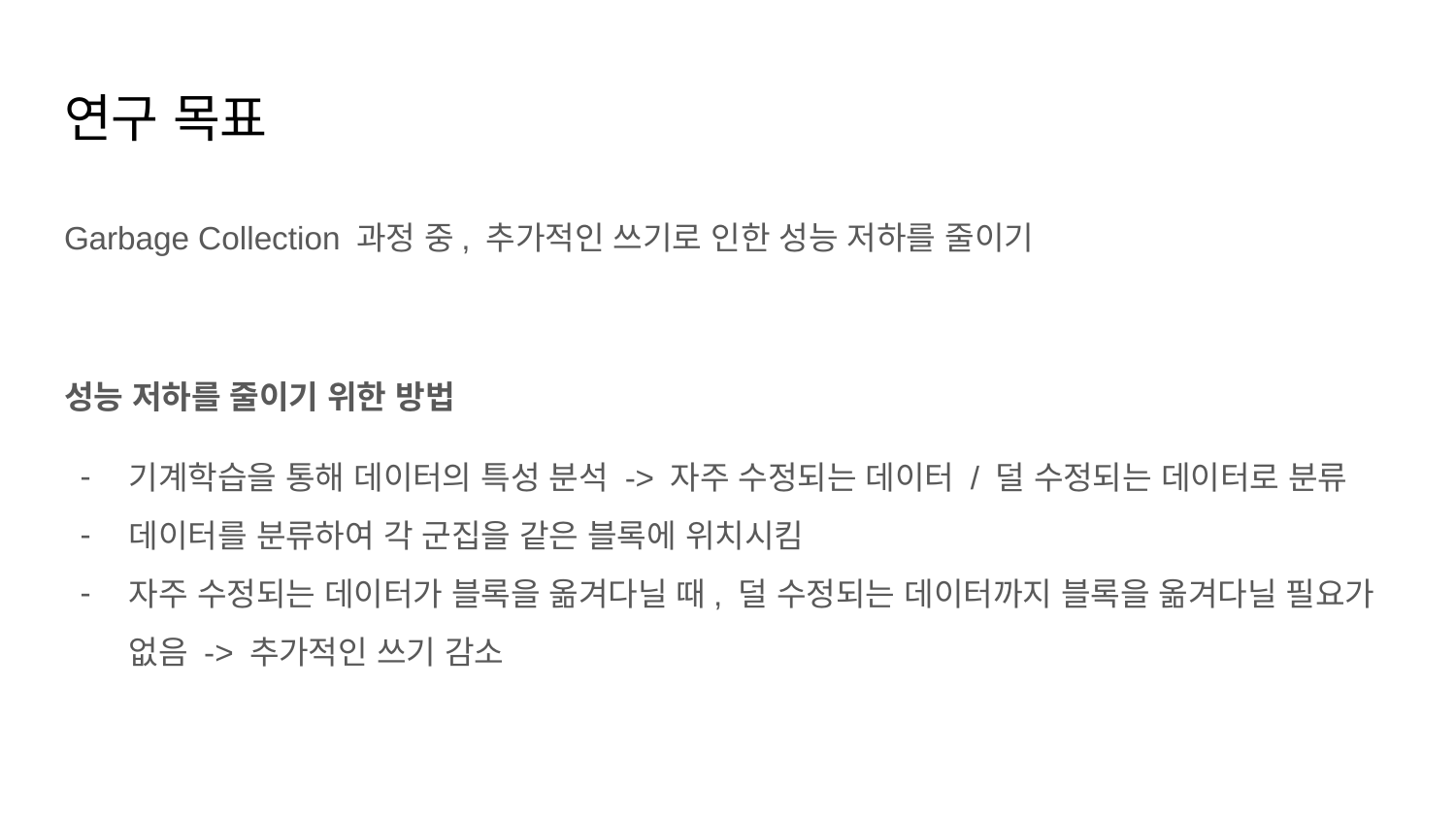

# 연구 목표
Garbage Collection 과정 중, 추가적인 쓰기로 인한 성능 저하를 줄이기

성능 저하를 줄이기 위한 방법
기계학습을 통해 데이터의 특성 분석 -> 자주 수정되는 데이터 / 덜 수정되는 데이터로 분류
데이터를 분류하여 각 군집을 같은 블록에 위치시킴
자주 수정되는 데이터가 블록을 옮겨다닐 때, 덜 수정되는 데이터까지 블록을 옮겨다닐 필요가 없음 -> 추가적인 쓰기 감소